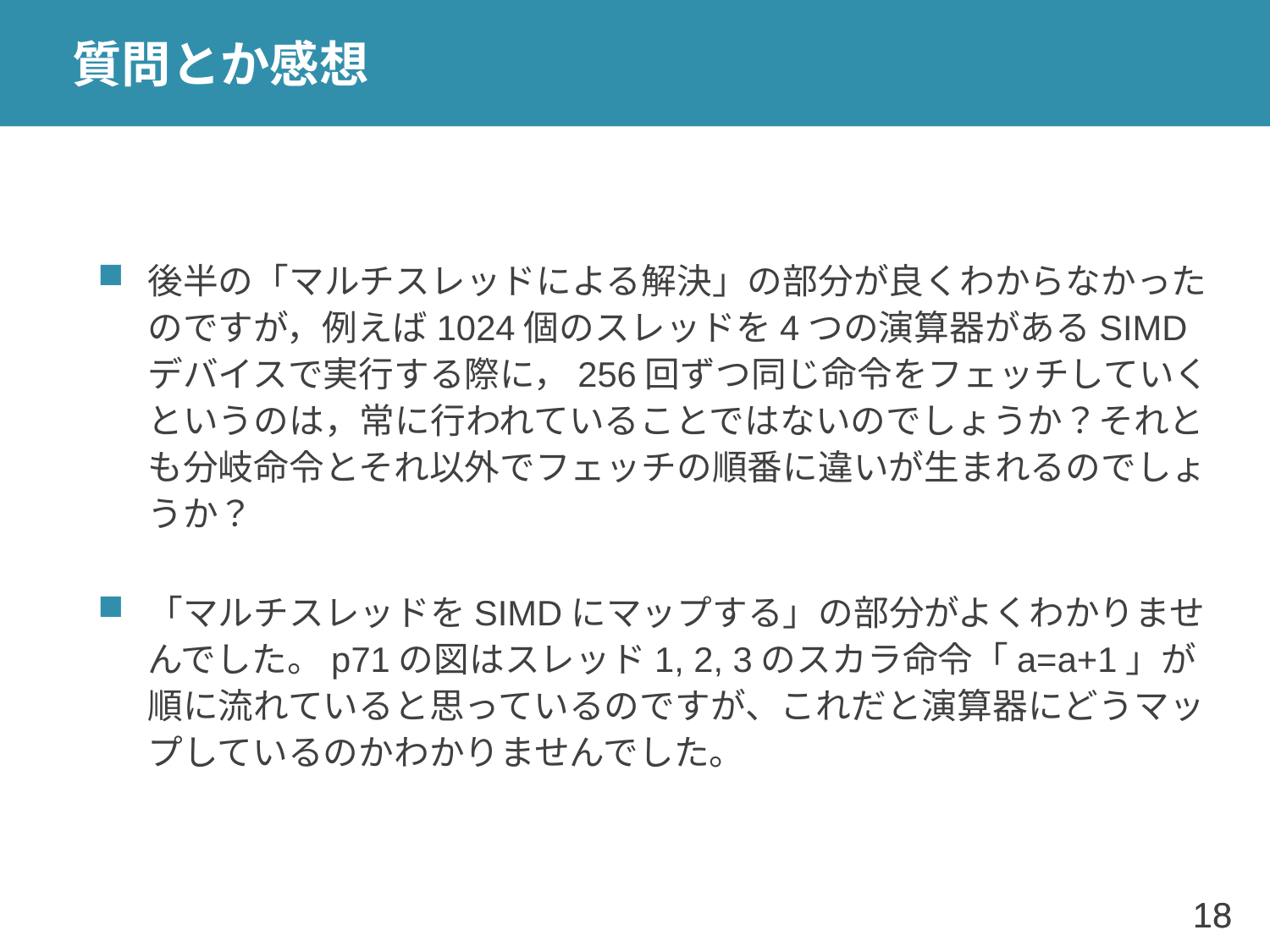

# 質問とか感想
後半の「マルチスレッドによる解決」の部分が良くわからなかったのですが，例えば1024個のスレッドを4つの演算器があるSIMDデバイスで実行する際に，256回ずつ同じ命令をフェッチしていくというのは，常に行われていることではないのでしょうか？それとも分岐命令とそれ以外でフェッチの順番に違いが生まれるのでしょうか？
「マルチスレッドをSIMDにマップする」の部分がよくわかりませんでした。p71の図はスレッド1, 2, 3のスカラ命令「a=a+1」が順に流れていると思っているのですが、これだと演算器にどうマップしているのかわかりませんでした。